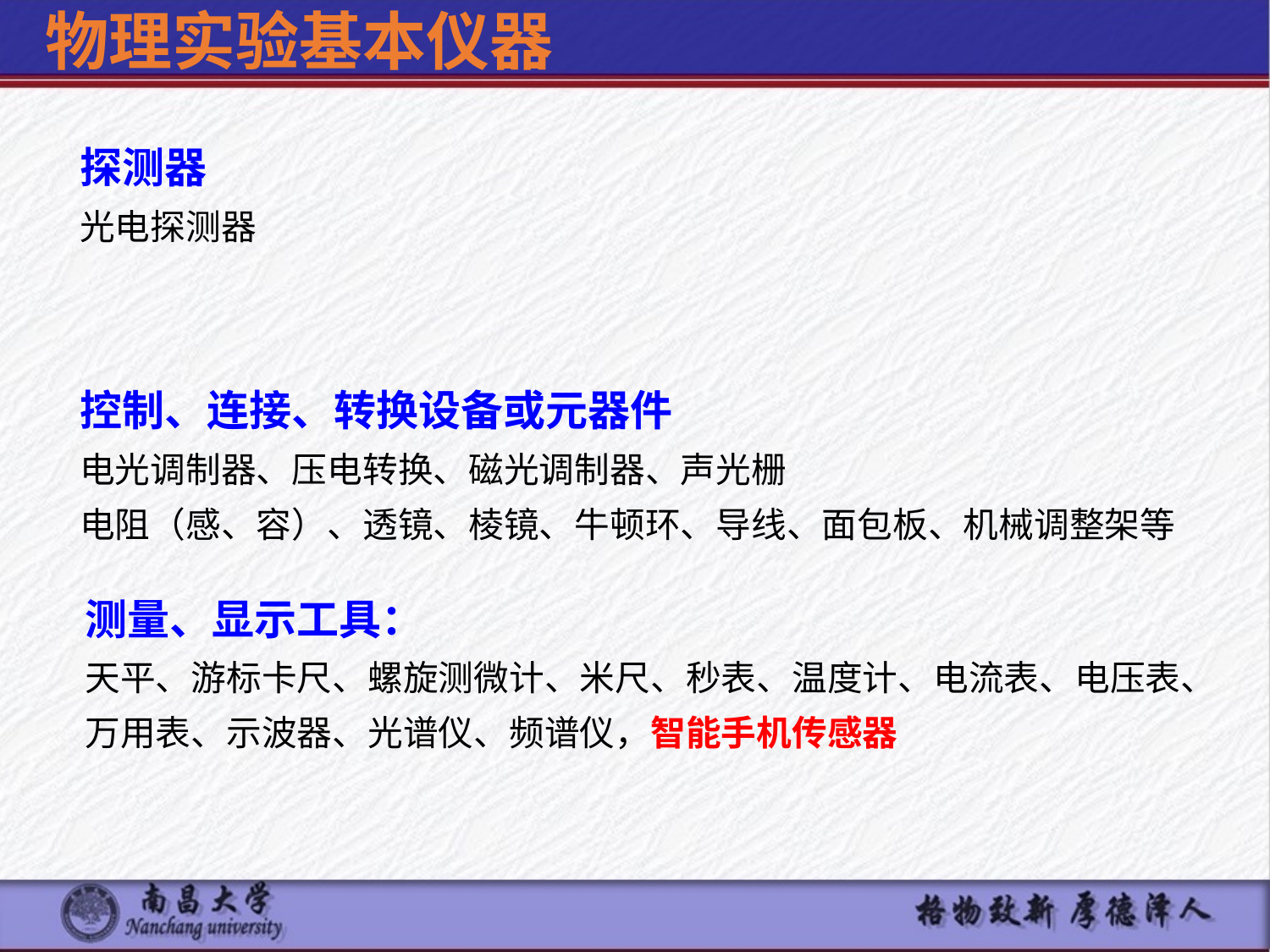

物理实验基本仪器
探测器
光电探测器
控制、连接、转换设备或元器件
电光调制器、压电转换、磁光调制器、声光栅
电阻（感、容）、透镜、棱镜、牛顿环、导线、面包板、机械调整架等
测量、显示工具：
天平、游标卡尺、螺旋测微计、米尺、秒表、温度计、电流表、电压表、万用表、示波器、光谱仪、频谱仪，智能手机传感器